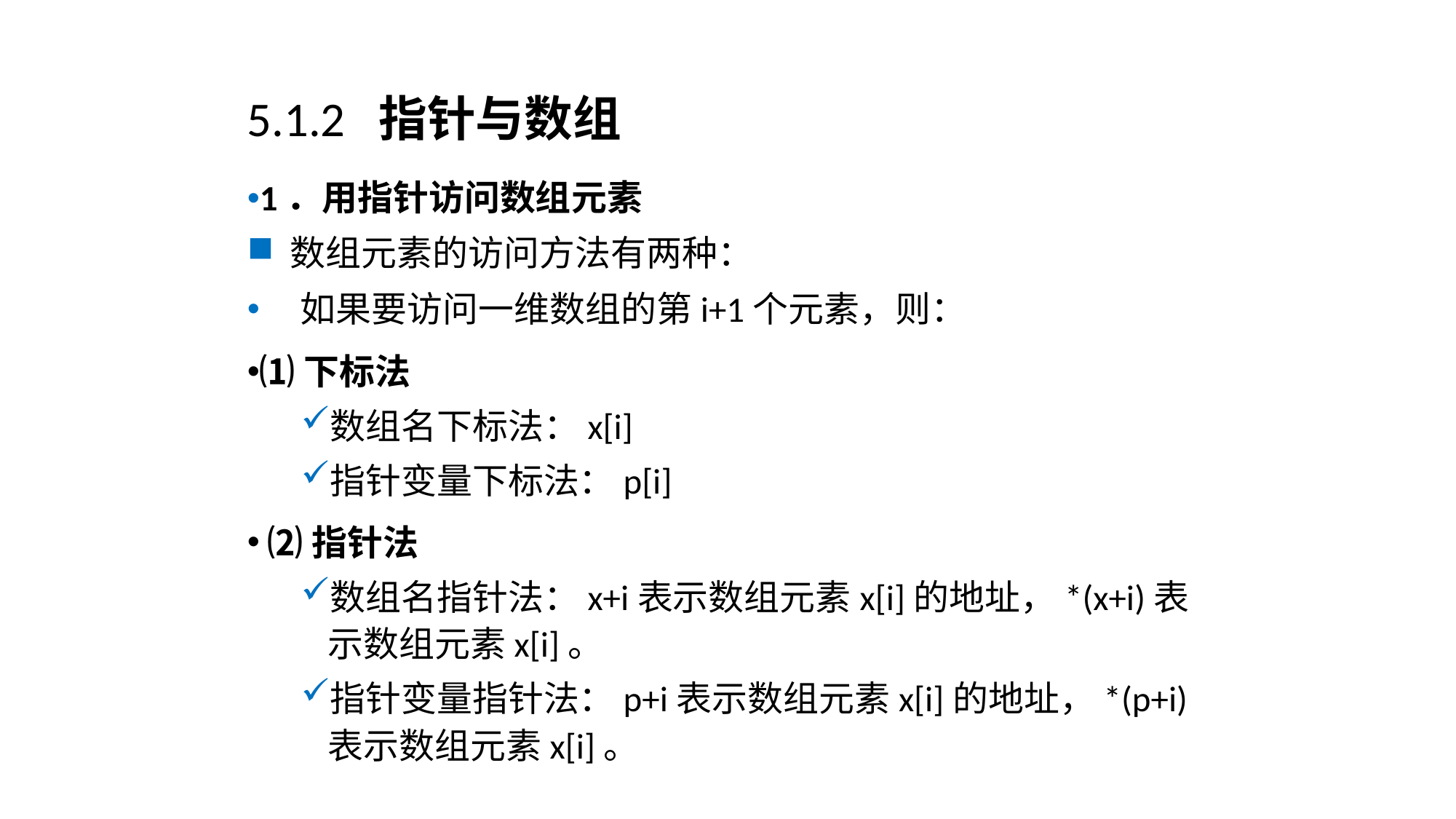

# 5.1.2  指针与数组
1．用指针访问数组元素
 数组元素的访问方法有两种：
    如果要访问一维数组的第i+1个元素，则：
⑴下标法
数组名下标法：x[i]
指针变量下标法：p[i]
 ⑵指针法
数组名指针法：x+i表示数组元素x[i]的地址，*(x+i)表示数组元素x[i]。
指针变量指针法：p+i表示数组元素x[i]的地址，*(p+i)表示数组元素x[i]。